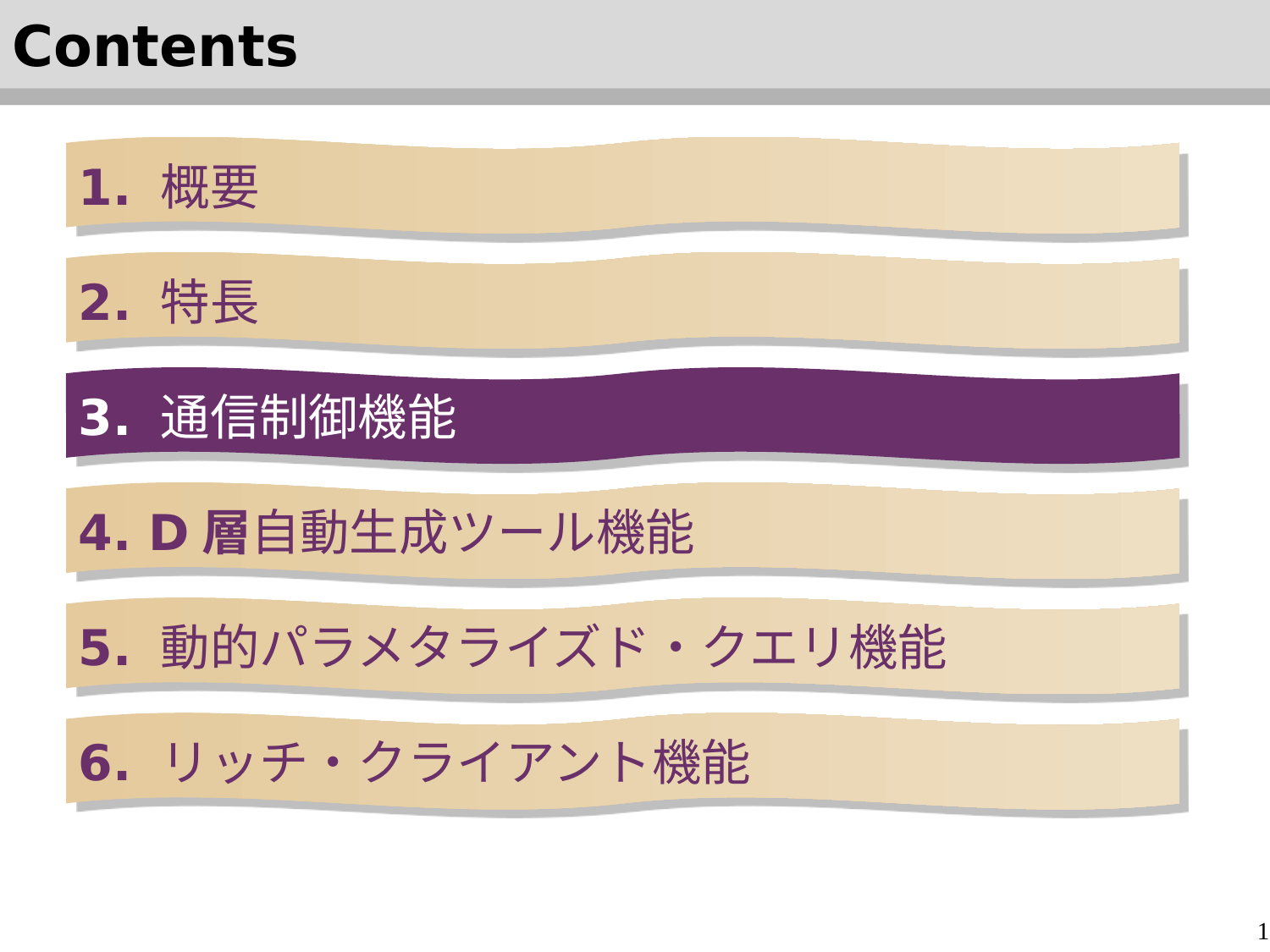

Contents
1. 概要
2. 特長
3. 通信制御機能
4. D層自動生成ツール機能
5. 動的パラメタライズド・クエリ機能
6. リッチ・クライアント機能